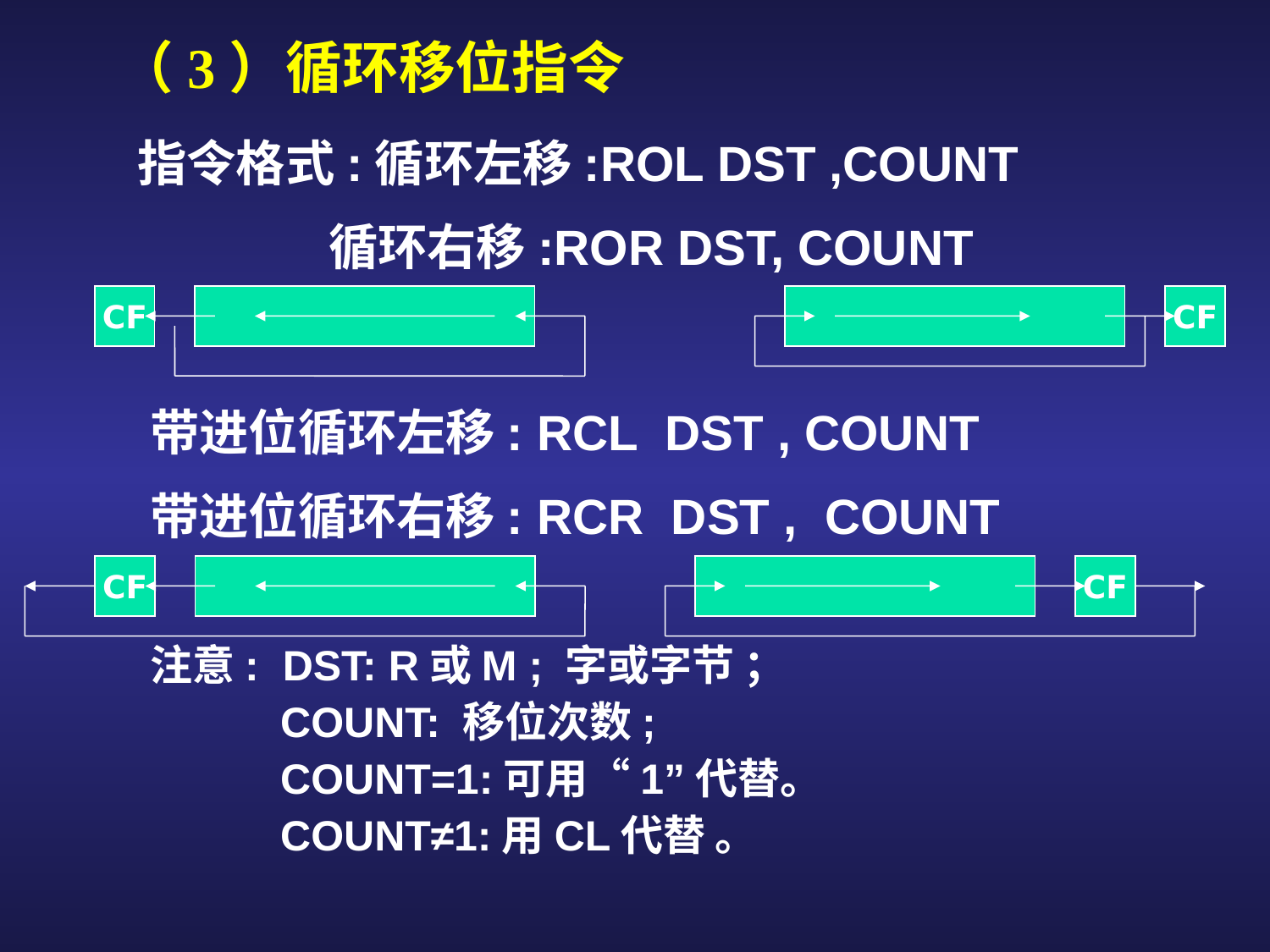

（3）循环移位指令
指令格式:循环左移:ROL DST ,COUNT
                循环右移:ROR DST, COUNT
CF

CF

带进位循环左移: RCL  DST , COUNT
带进位循环右移: RCR  DST ,  COUNT
CF

CF

注意:  DST: R或M ; 字或字节 ；
           COUNT: 移位次数;
           COUNT=1:可用“1”代替。
           COUNT≠1:用CL代替 。